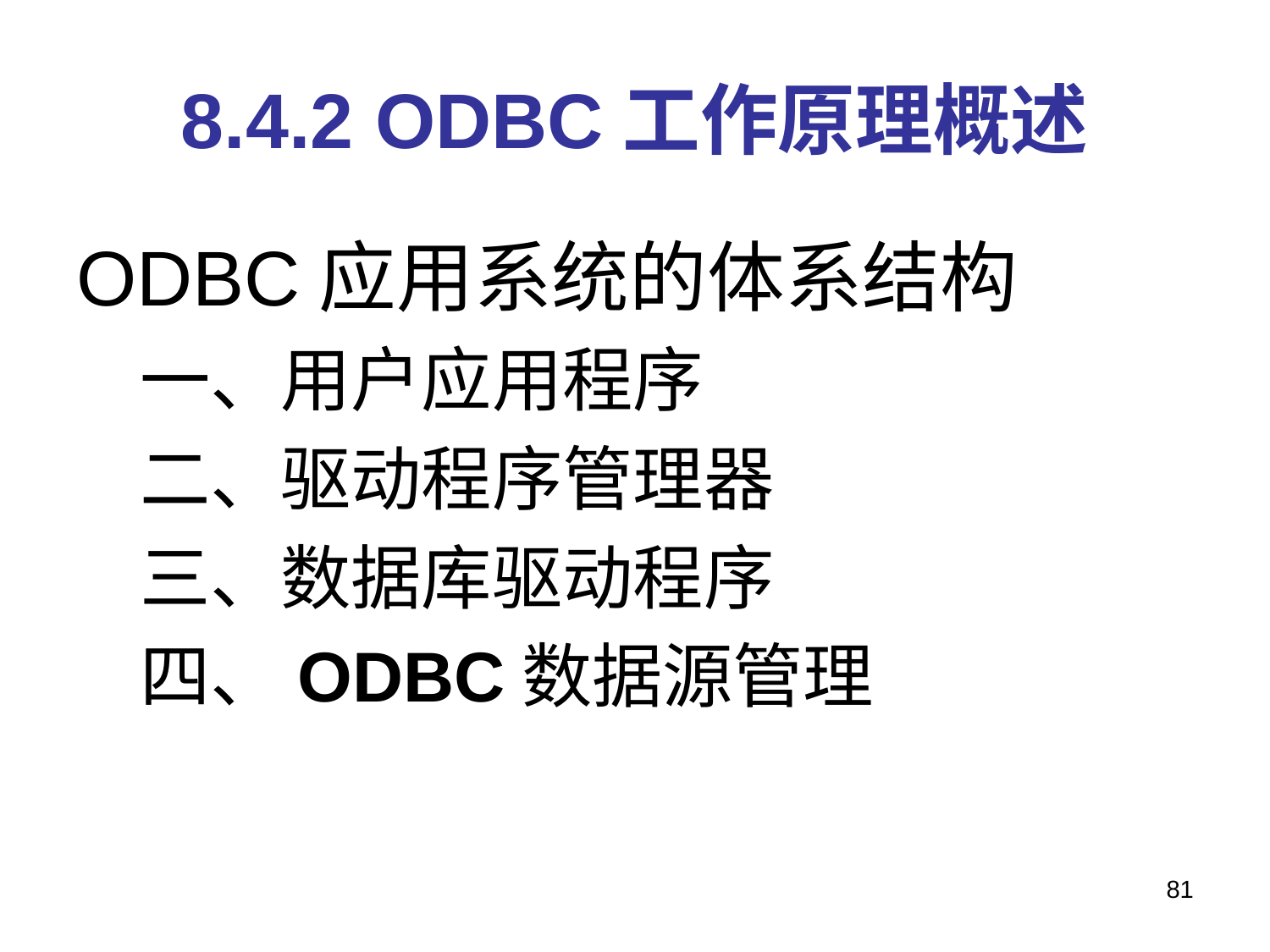

# 8.4.2 ODBC工作原理概述
ODBC应用系统的体系结构
一、用户应用程序
二、驱动程序管理器
三、数据库驱动程序
四、ODBC数据源管理

81